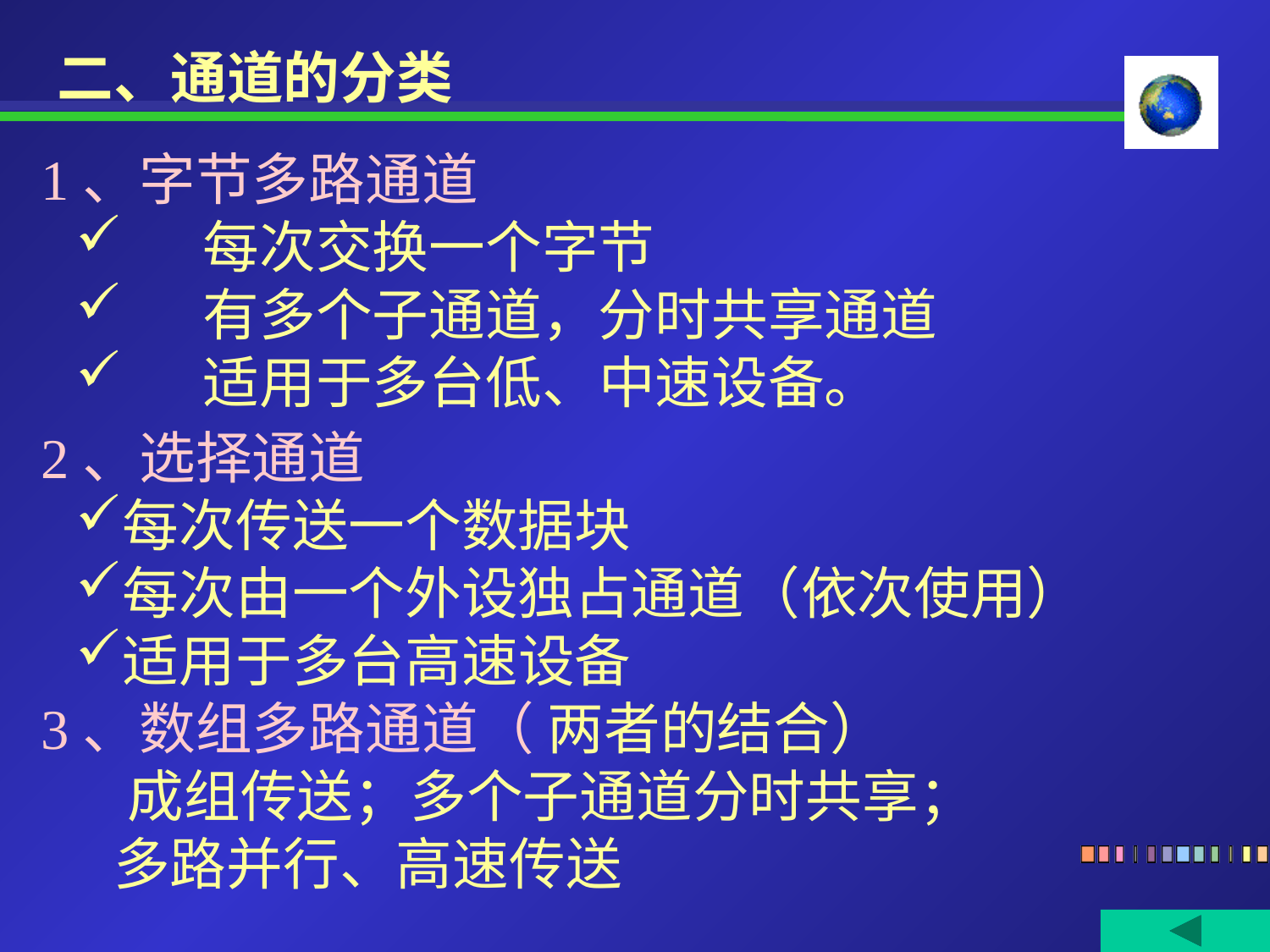

二、通道的分类
  1、字节多路通道
	每次交换一个字节
	有多个子通道，分时共享通道
	适用于多台低、中速设备。
  2、选择通道
每次传送一个数据块
每次由一个外设独占通道（依次使用）
适用于多台高速设备
  3、数组多路通道（ 两者的结合）
        成组传送；多个子通道分时共享；
        多路并行、高速传送
89